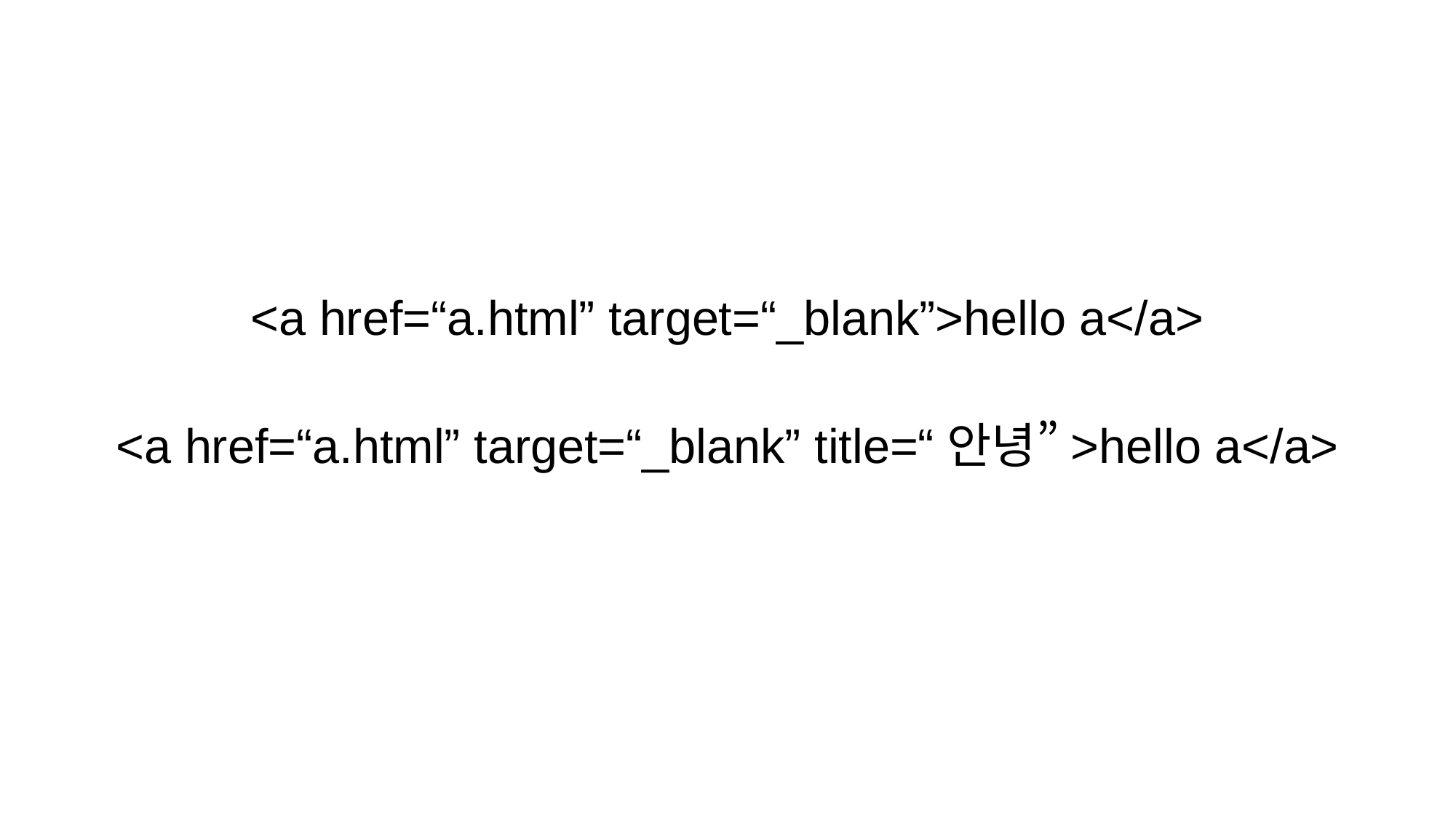

<a href=“a.html” target=“_blank”>hello a</a>
<a href=“a.html” target=“_blank” title=“안녕”>hello a</a>